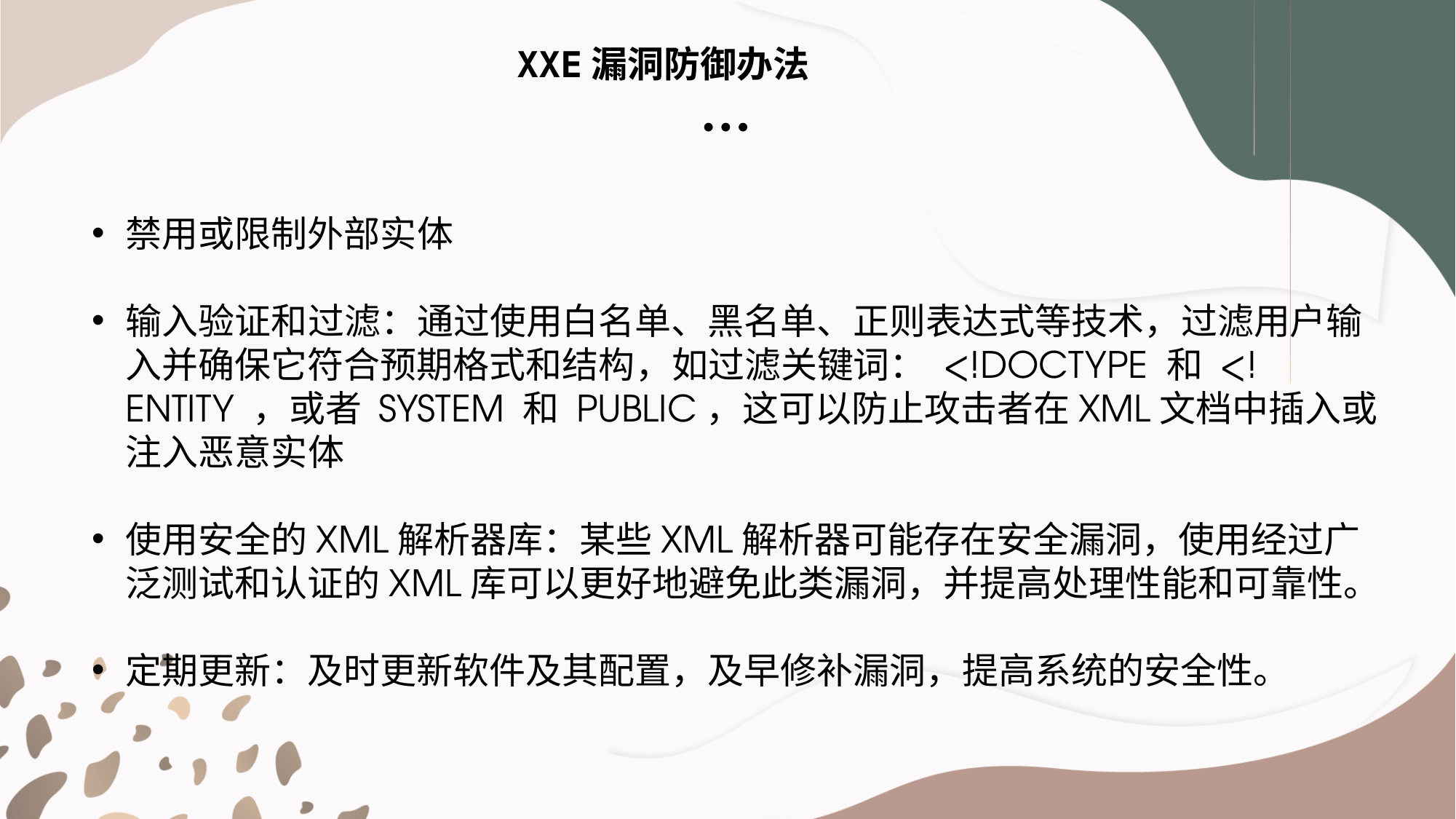

XXE漏洞防御办法

禁用或限制外部实体

输入验证和过滤：通过使用白名单、黑名单、正则表达式等技术，过滤用户输入并确保它符合预期格式和结构，如过滤关键词： <!DOCTYPE 和 <!ENTITY ，或者 SYSTEM 和 PUBLIC，这可以防止攻击者在XML文档中插入或注入恶意实体

使用安全的XML解析器库：某些XML解析器可能存在安全漏洞，使用经过广泛测试和认证的XML库可以更好地避免此类漏洞，并提高处理性能和可靠性。

定期更新：及时更新软件及其配置，及早修补漏洞，提高系统的安全性。